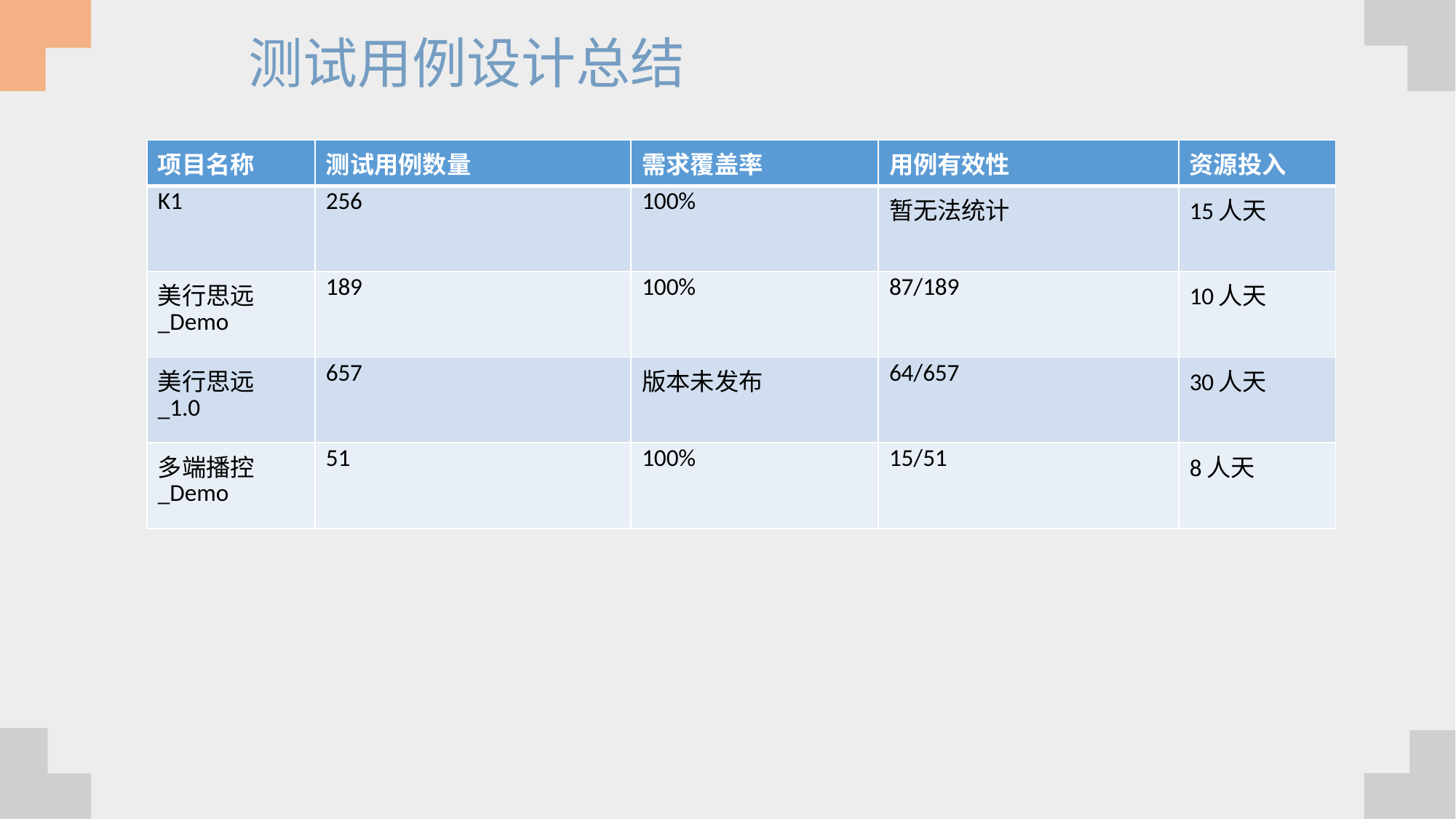

测试用例设计总结
| 项目名称 | 测试用例数量 | 需求覆盖率 | 用例有效性 | 资源投入 |
| --- | --- | --- | --- | --- |
| K1 | 256 | 100% | 暂无法统计 | 15人天 |
| 美行思远\_Demo | 189 | 100% | 87/189 | 10人天 |
| 美行思远\_1.0 | 657 | 版本未发布 | 64/657 | 30人天 |
| 多端播控\_Demo | 51 | 100% | 15/51 | 8人天 |